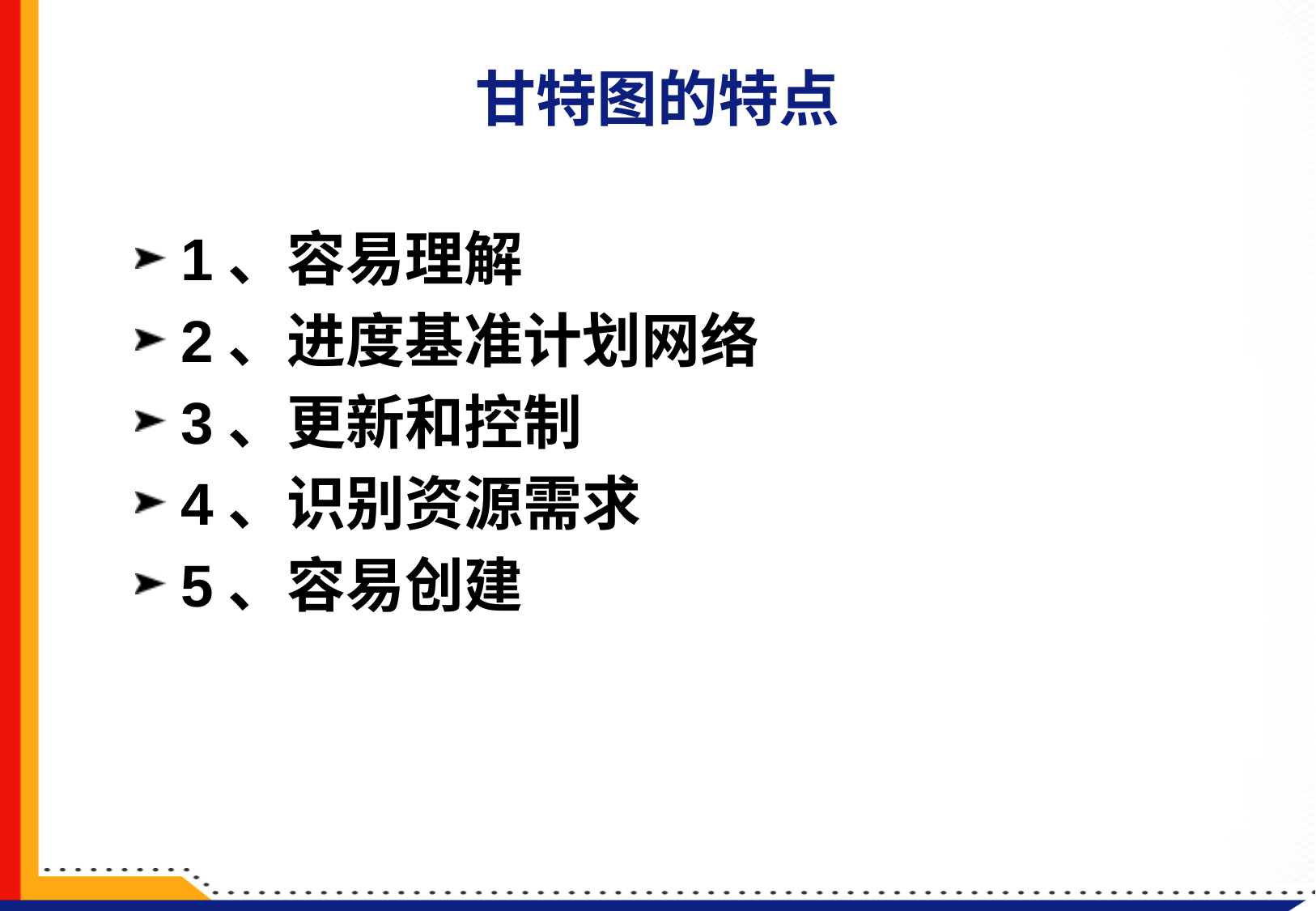

33
# 甘特图的特点
1、容易理解
2、进度基准计划网络
3、更新和控制
4、识别资源需求
5、容易创建